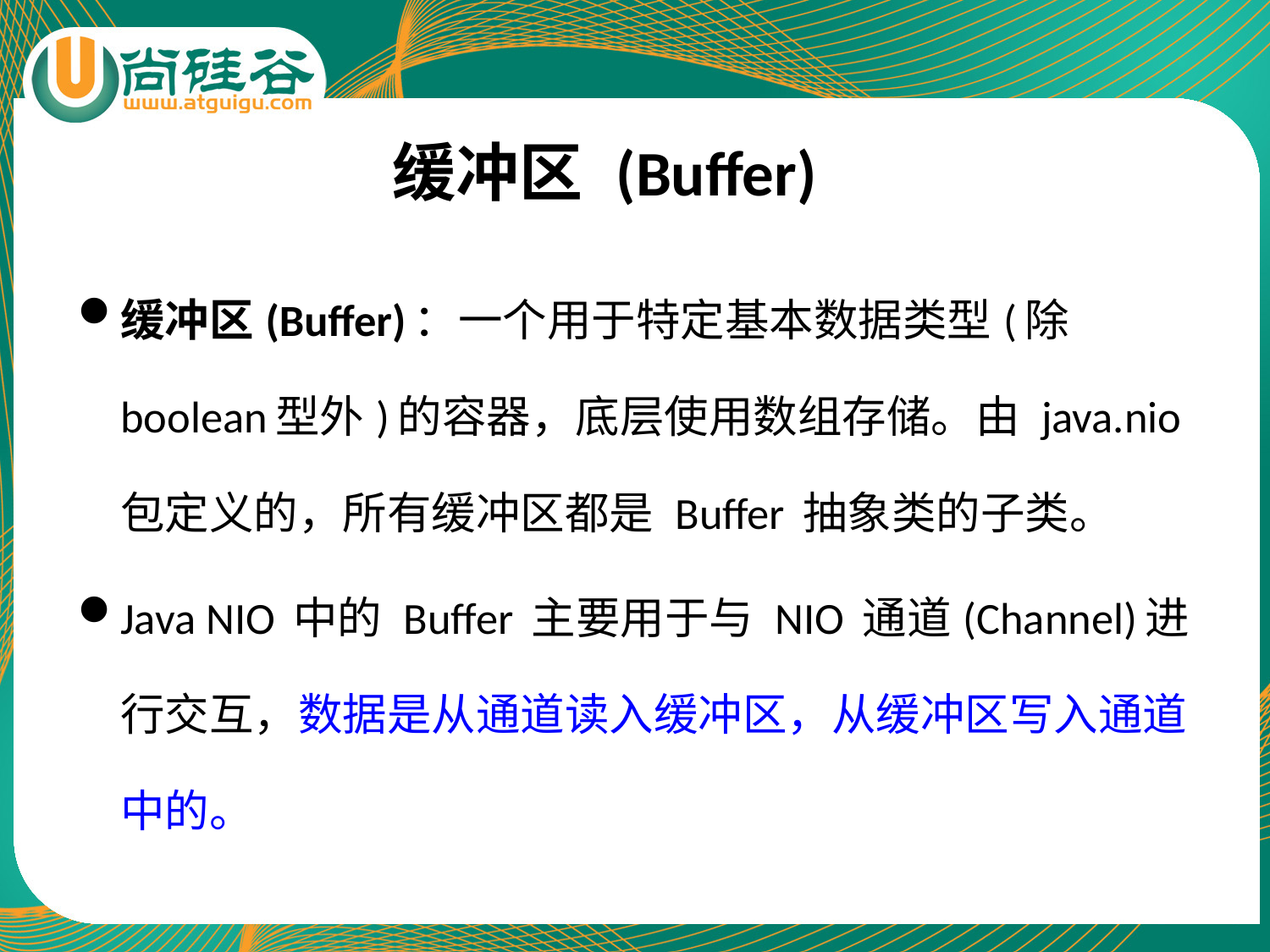

# 缓冲区 (Buffer)
缓冲区(Buffer)：一个用于特定基本数据类型(除boolean型外)的容器，底层使用数组存储。由 java.nio 包定义的，所有缓冲区都是 Buffer 抽象类的子类。
Java NIO 中的 Buffer 主要用于与 NIO 通道(Channel)进行交互，数据是从通道读入缓冲区，从缓冲区写入通道中的。